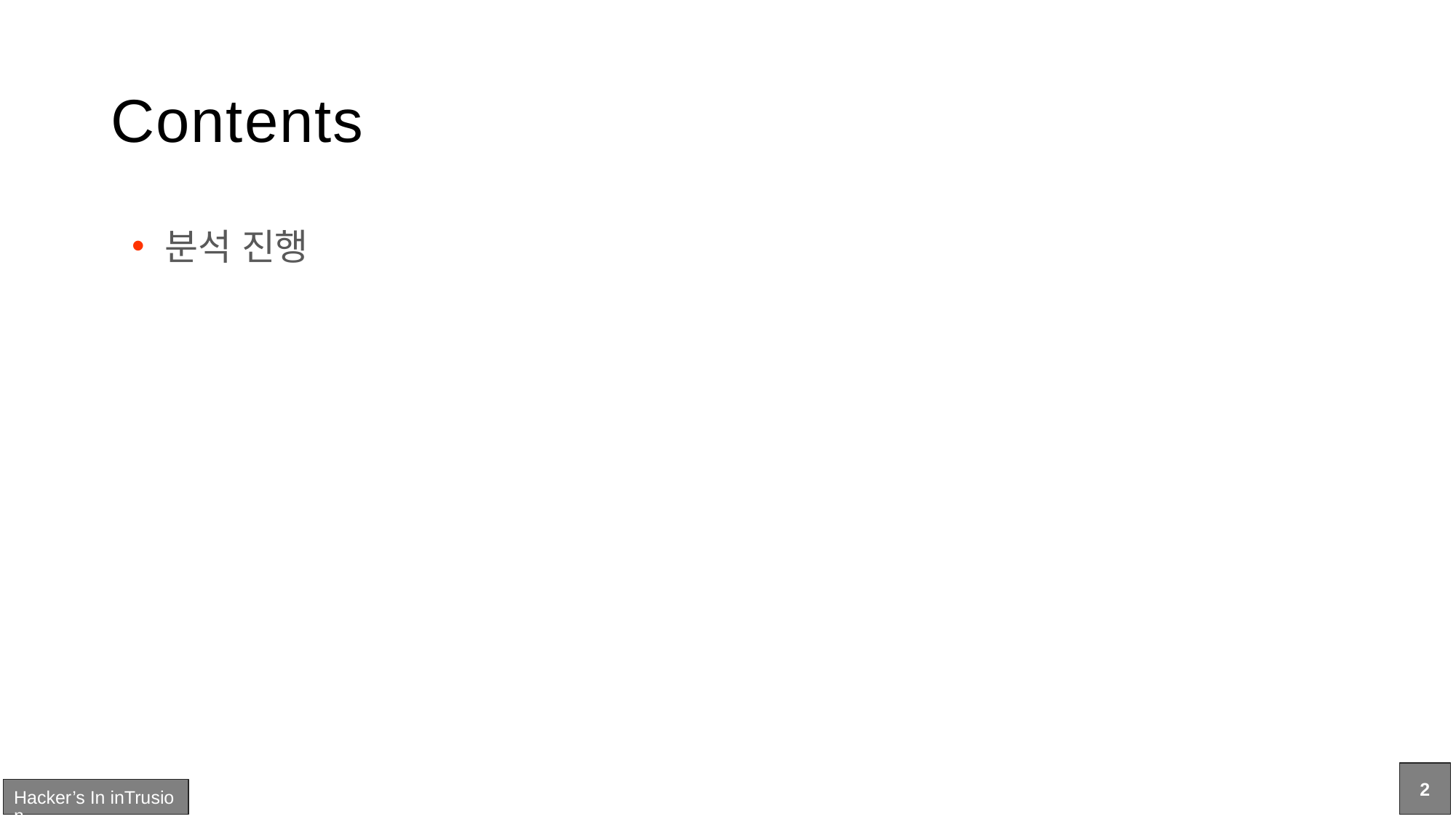

# Contents

분석 진행
2
Hacker’s In inTrusion